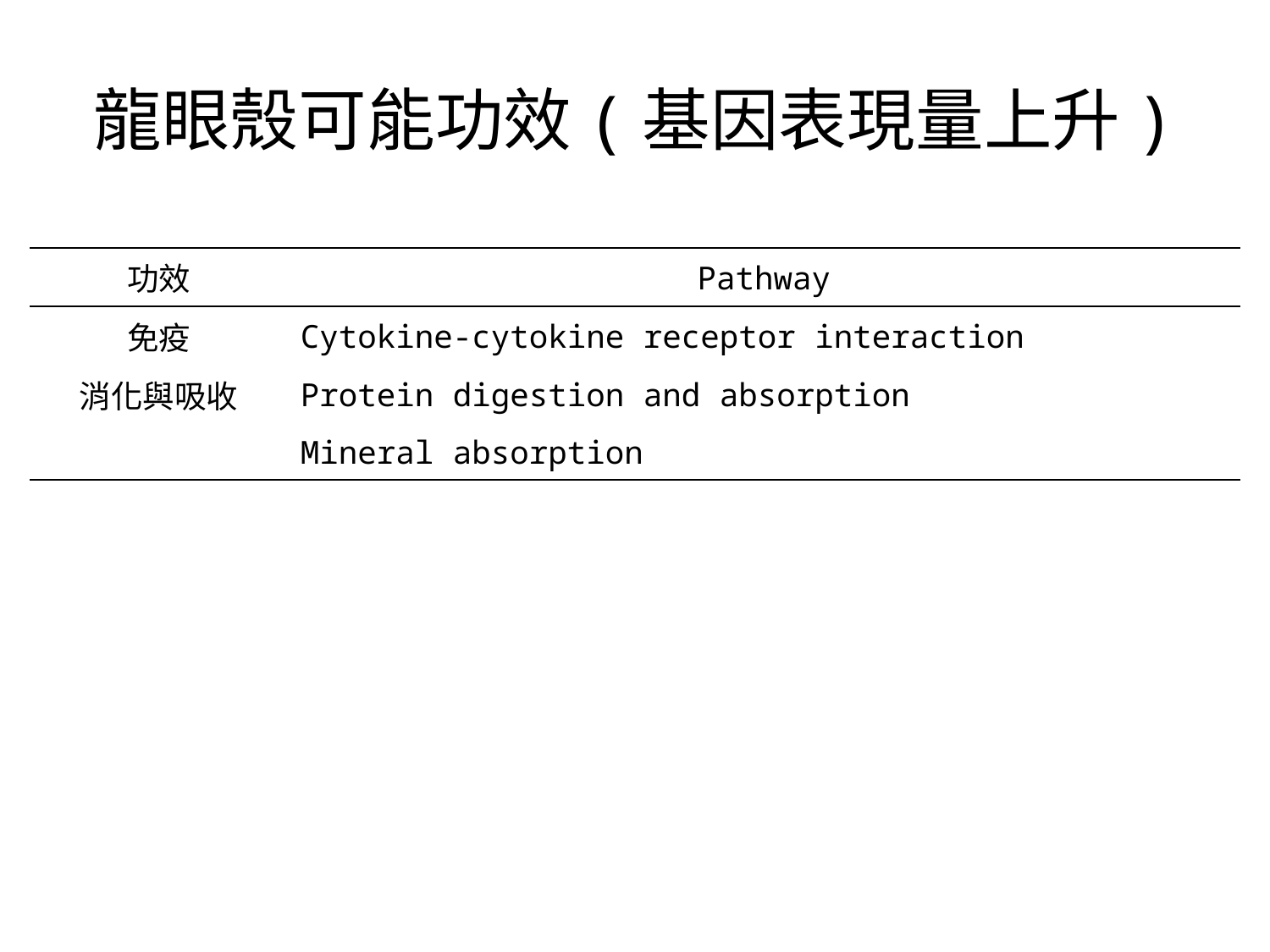

# 龍眼殼可能功效(基因表現量上升)
| 功效 | Pathway |
| --- | --- |
| 免疫 | Cytokine-cytokine receptor interaction |
| 消化與吸收 | Protein digestion and absorption |
|  | Mineral absorption |